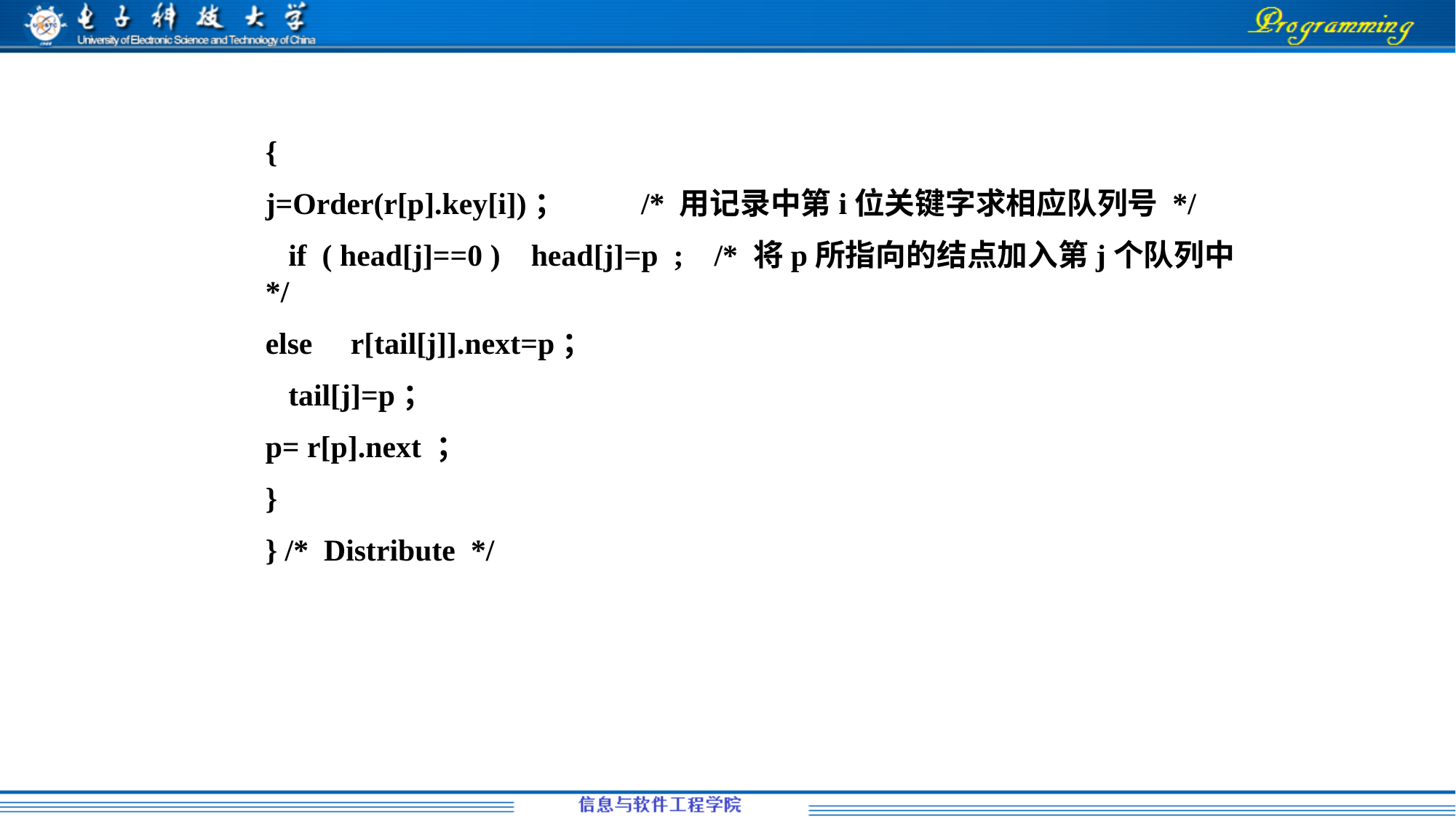

{
j=Order(r[p].key[i])；          /* 用记录中第i位关键字求相应队列号 */
   if  ( head[j]==0 )    head[j]=p  ;    /* 将p所指向的结点加入第j个队列中 */
else     r[tail[j]].next=p；
   tail[j]=p；
p= r[p].next ；
}
} /*  Distribute  */